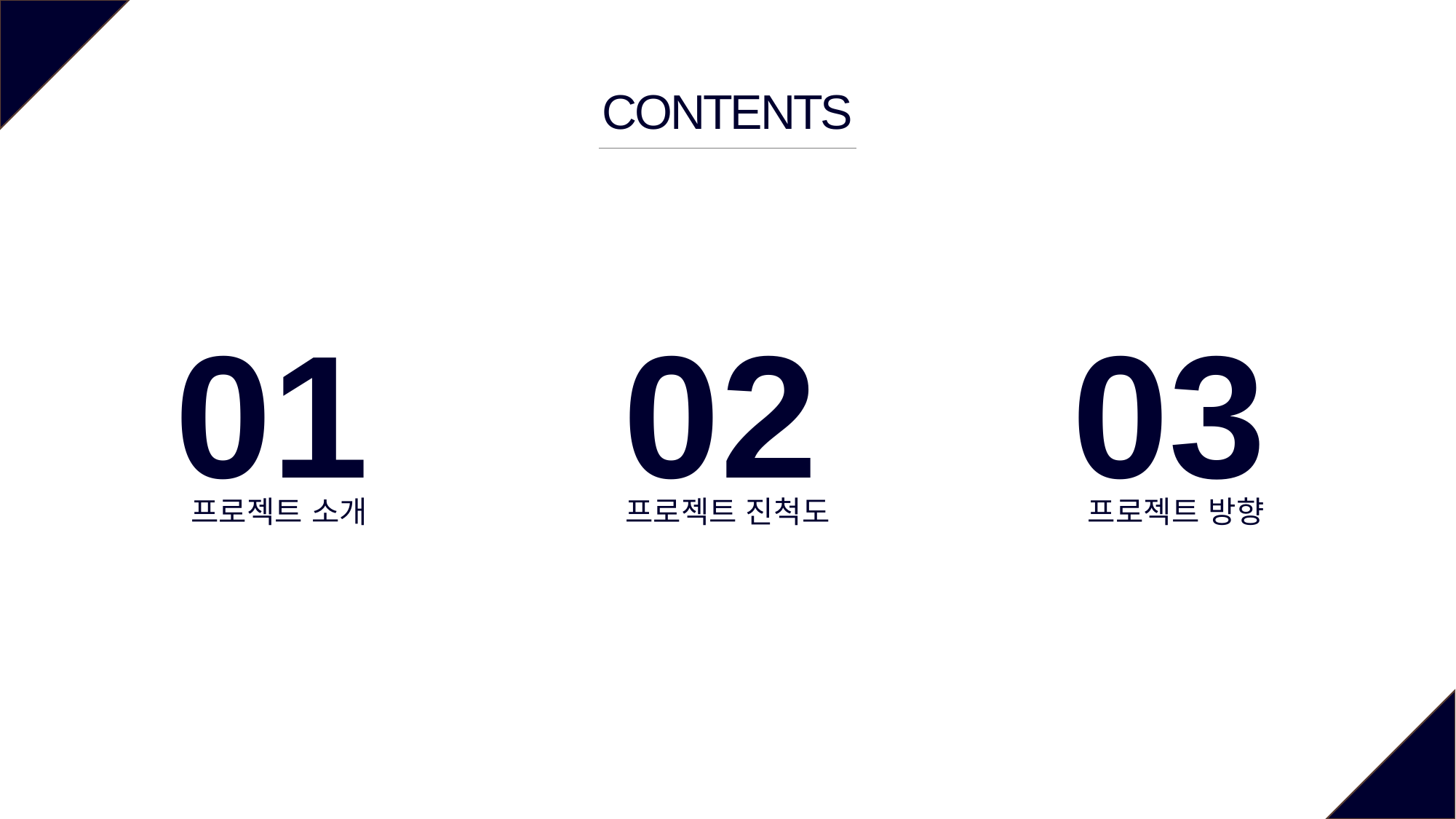

CONTENTS
01
02
03
프로젝트 소개
프로젝트 진척도
프로젝트 방향